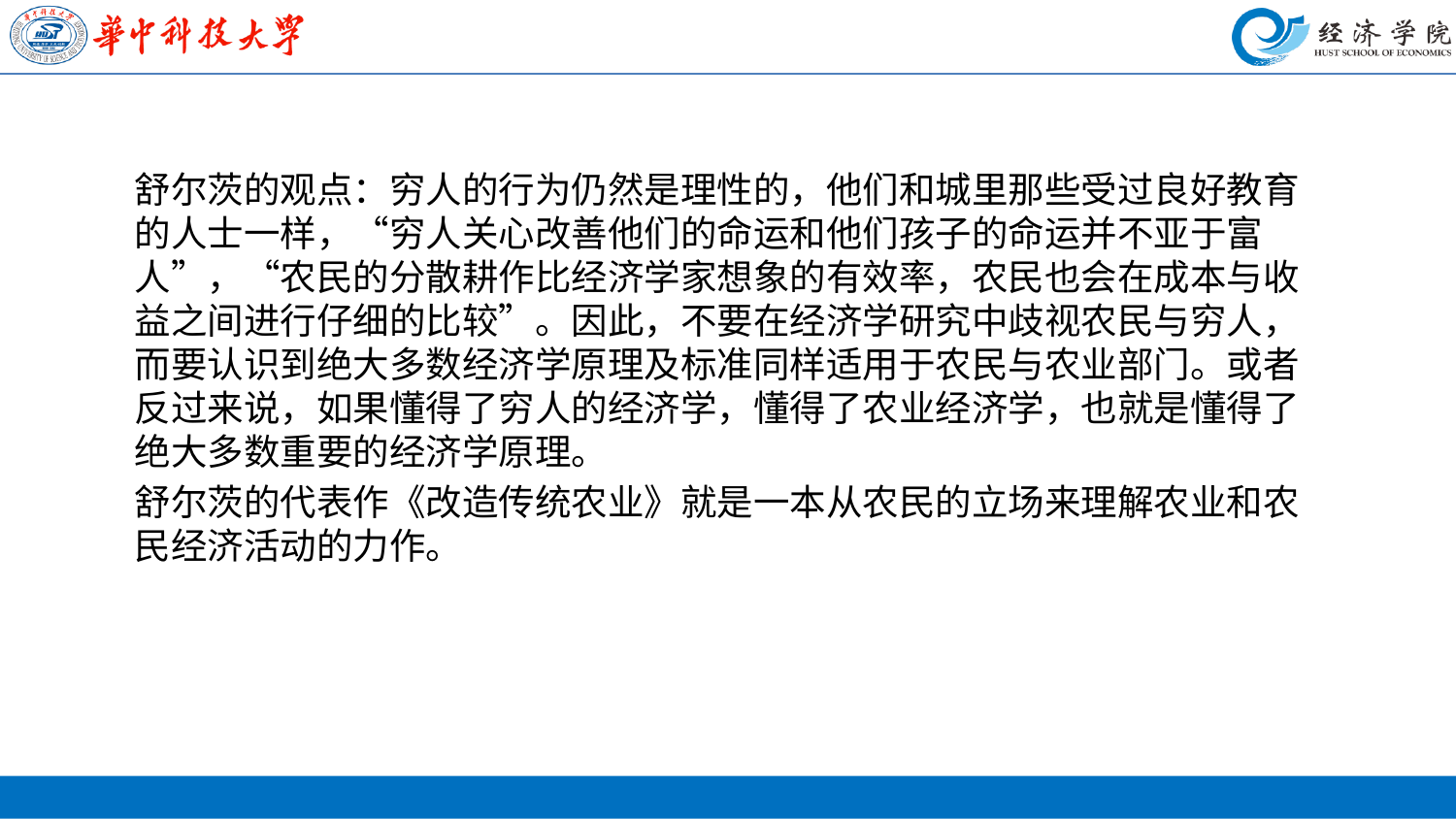

舒尔茨的观点：穷人的行为仍然是理性的，他们和城里那些受过良好教育的人士一样，“穷人关心改善他们的命运和他们孩子的命运并不亚于富人”，“农民的分散耕作比经济学家想象的有效率，农民也会在成本与收益之间进行仔细的比较”。因此，不要在经济学研究中歧视农民与穷人，而要认识到绝大多数经济学原理及标准同样适用于农民与农业部门。或者反过来说，如果懂得了穷人的经济学，懂得了农业经济学，也就是懂得了绝大多数重要的经济学原理。
舒尔茨的代表作《改造传统农业》就是一本从农民的立场来理解农业和农民经济活动的力作。